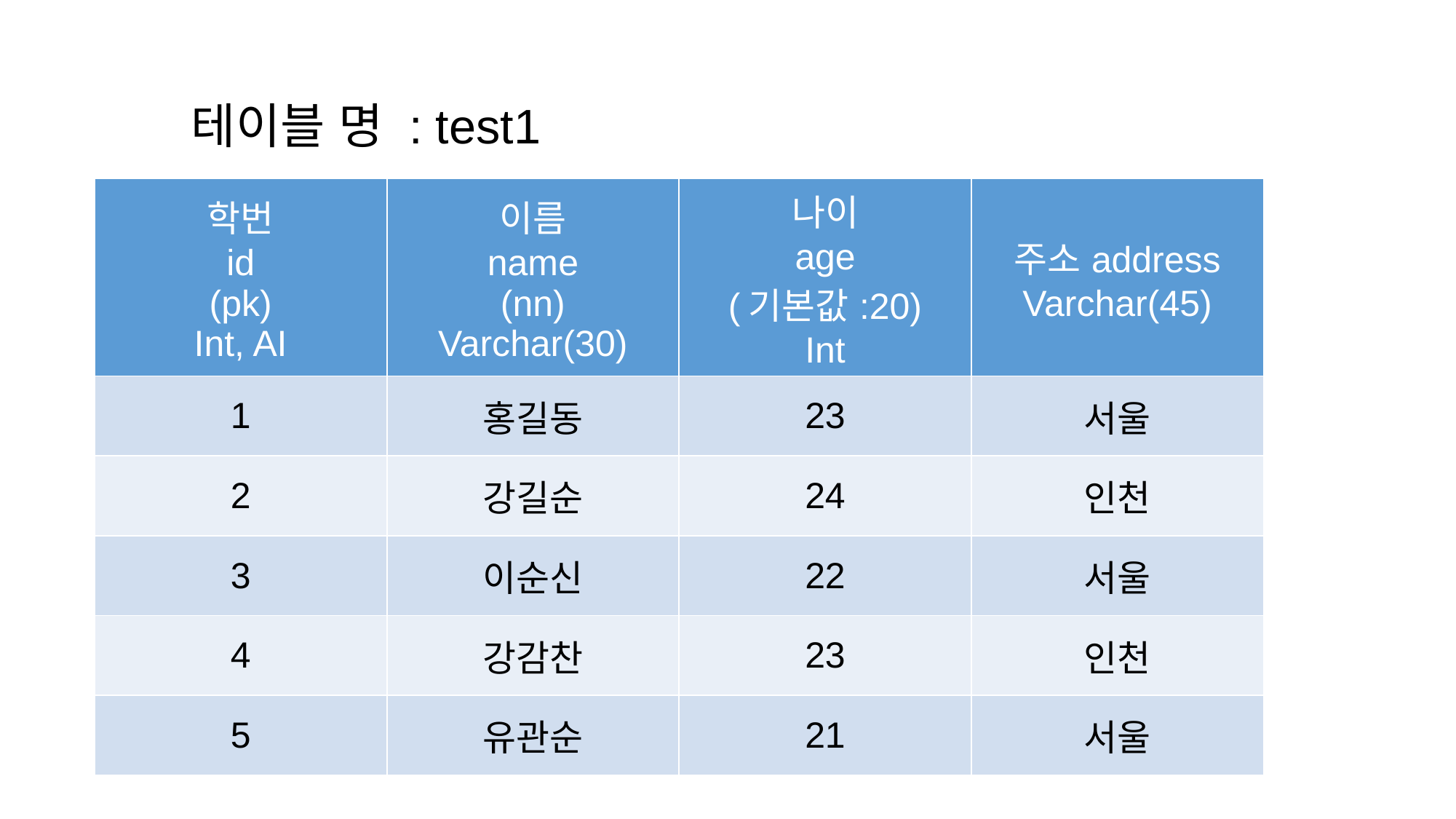

테이블 명 : test1
| 학번 id (pk) Int, AI | 이름 name (nn) Varchar(30) | 나이 age (기본값:20) Int | 주소address Varchar(45) |
| --- | --- | --- | --- |
| 1 | 홍길동 | 23 | 서울 |
| 2 | 강길순 | 24 | 인천 |
| 3 | 이순신 | 22 | 서울 |
| 4 | 강감찬 | 23 | 인천 |
| 5 | 유관순 | 21 | 서울 |